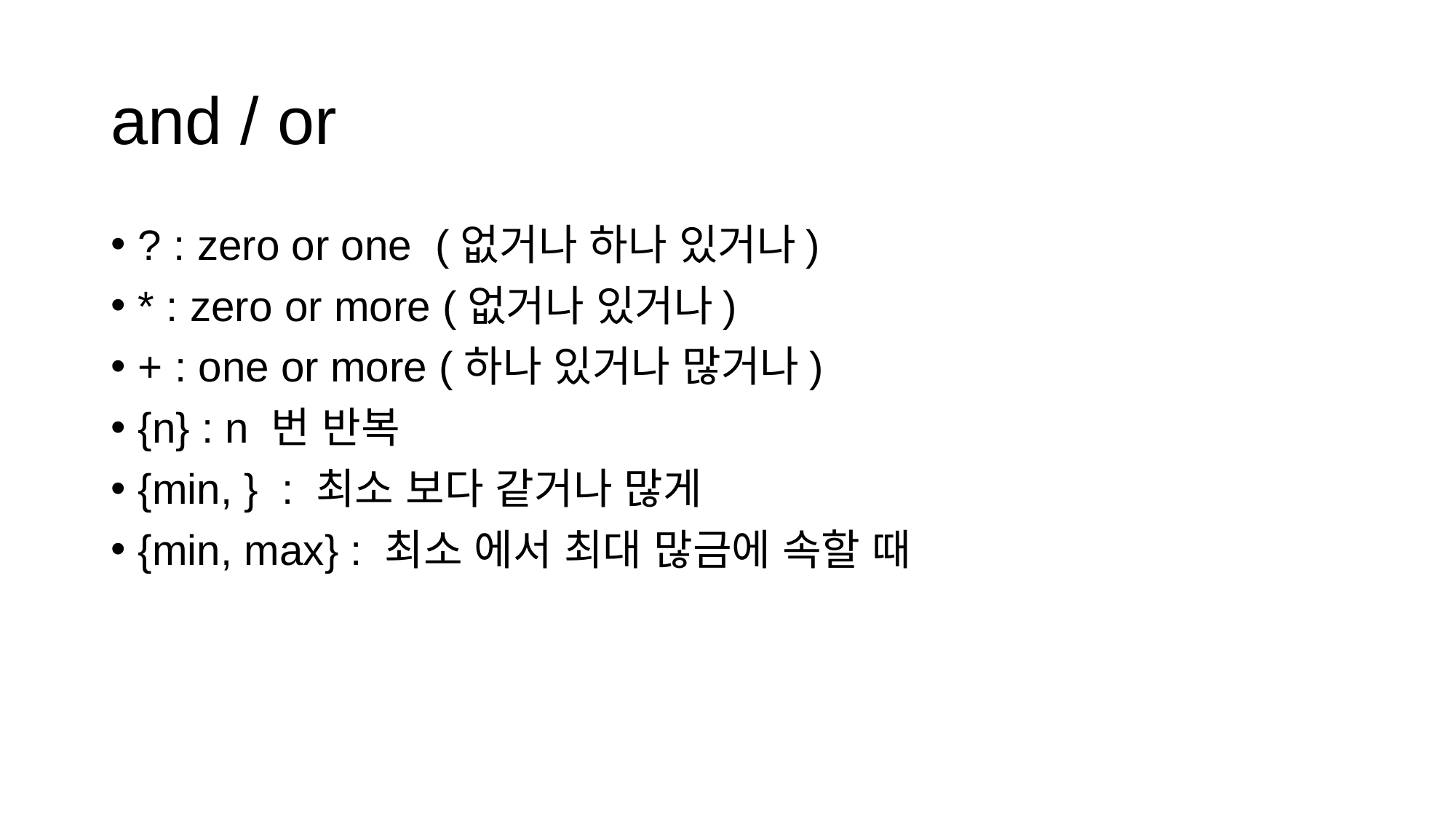

# and / or
? : zero or one  (없거나 하나 있거나)
* : zero or more (없거나 있거나)
+ : one or more (하나 있거나 많거나)
{n} : n 번 반복
{min, }  : 최소 보다 같거나 많게
{min, max} : 최소 에서 최대 많금에 속할 때